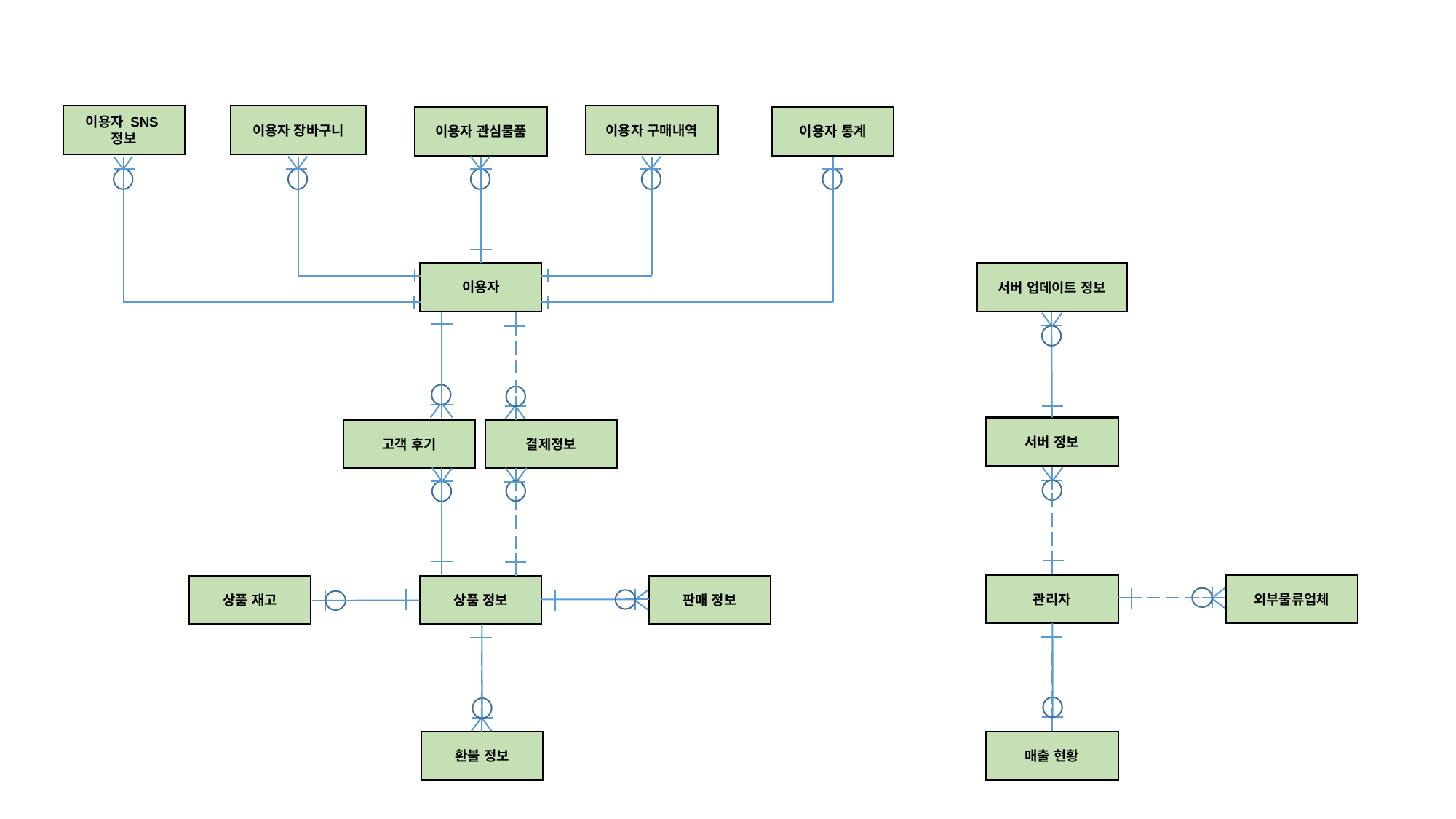

이용자 SNS정보
이용자 장바구니
이용자 구매내역
이용자 관심물품
이용자 통계

이용자
서버 업데이트 정보

서버 정보
결제정보
고객 후기

관리자
외부물류업체
상품 재고
상품 정보
판매 정보

환불 정보
매출 현황